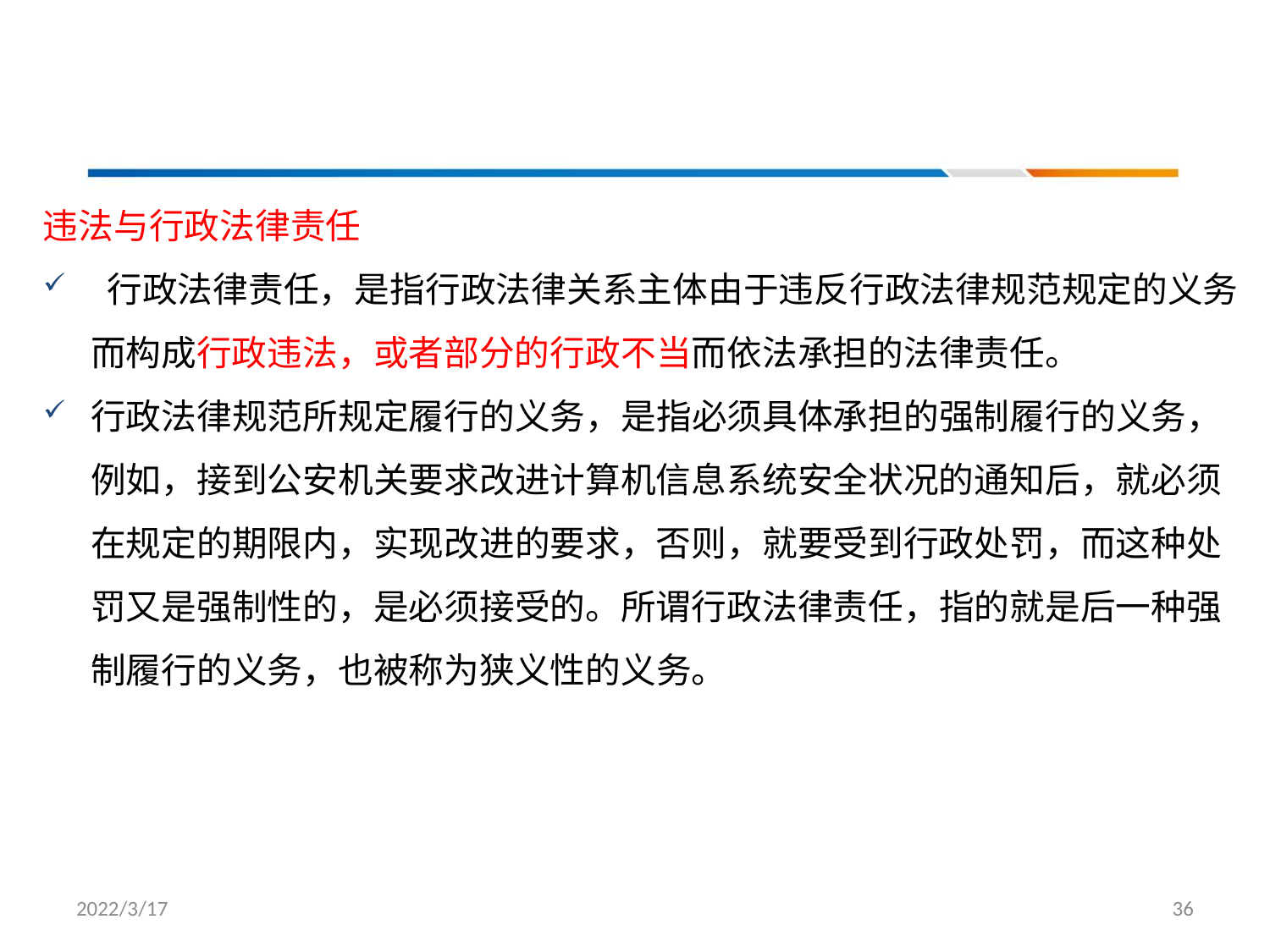

#
违法与行政法律责任
 行政法律责任，是指行政法律关系主体由于违反行政法律规范规定的义务而构成行政违法，或者部分的行政不当而依法承担的法律责任。
行政法律规范所规定履行的义务，是指必须具体承担的强制履行的义务，例如，接到公安机关要求改进计算机信息系统安全状况的通知后，就必须在规定的期限内，实现改进的要求，否则，就要受到行政处罚，而这种处罚又是强制性的，是必须接受的。所谓行政法律责任，指的就是后一种强制履行的义务，也被称为狭义性的义务。
2022/3/17

36